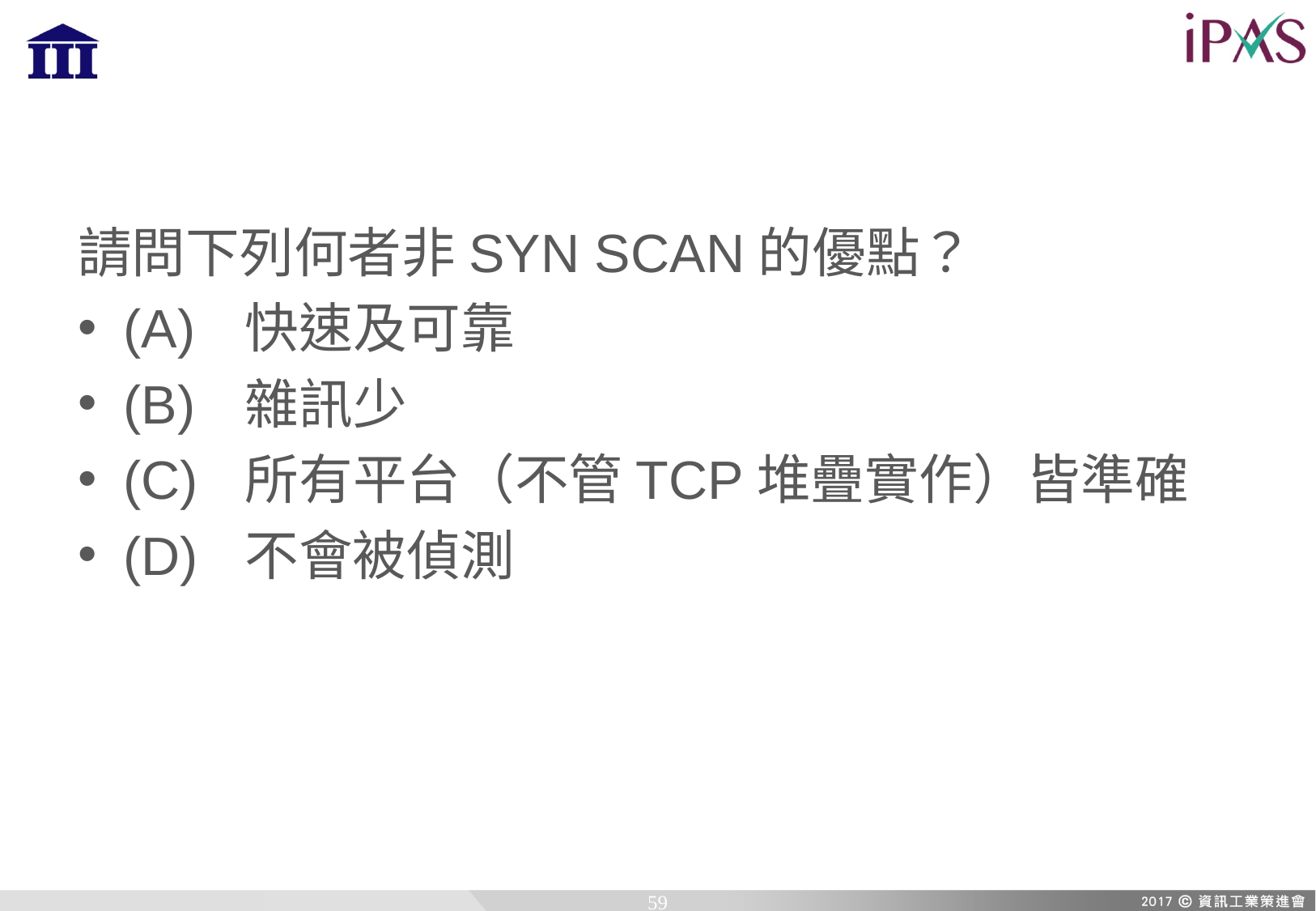

請問下列何者非SYN SCAN的優點？
(A)	快速及可靠
(B)	雜訊少
(C)	所有平台（不管TCP堆疊實作）皆準確
(D)	不會被偵測
59